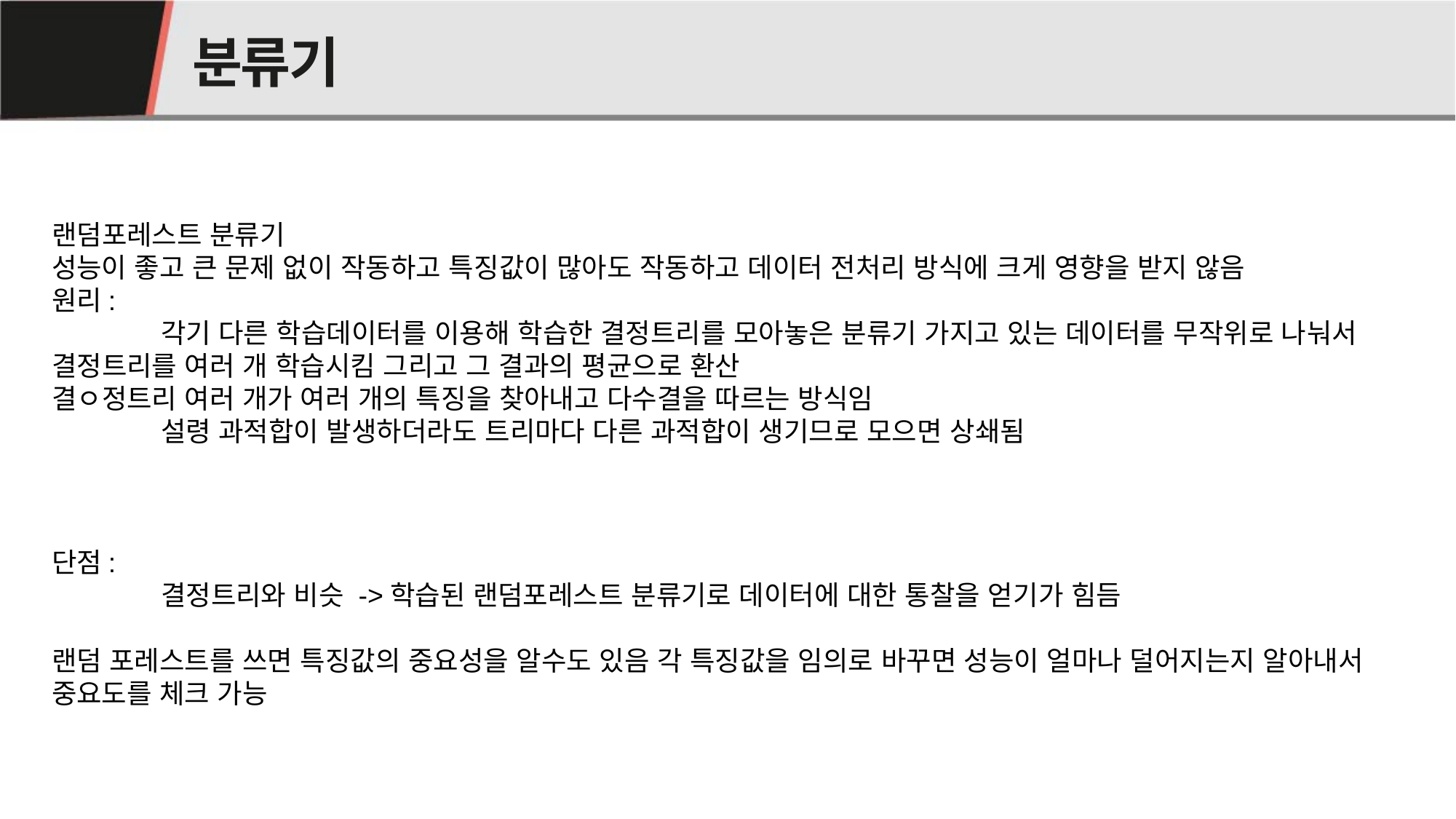

# 분류기
02
랜덤포레스트 분류기
성능이 좋고 큰 문제 없이 작동하고 특징값이 많아도 작동하고 데이터 전처리 방식에 크게 영향을 받지 않음
원리:
	각기 다른 학습데이터를 이용해 학습한 결정트리를 모아놓은 분류기 가지고 있는 데이터를 무작위로 나눠서 결정트리를 여러 개 학습시킴 그리고 그 결과의 평균으로 환산
결ㅇ정트리 여러 개가 여러 개의 특징을 찾아내고 다수결을 따르는 방식임
	설령 과적합이 발생하더라도 트리마다 다른 과적합이 생기므로 모으면 상쇄됨

단점:
	결정트리와 비슷 ->학습된 랜덤포레스트 분류기로 데이터에 대한 통찰을 얻기가 힘듬

랜덤 포레스트를 쓰면 특징값의 중요성을 알수도 있음 각 특징값을 임의로 바꾸면 성능이 얼마나 덜어지는지 알아내서 중요도를 체크 가능